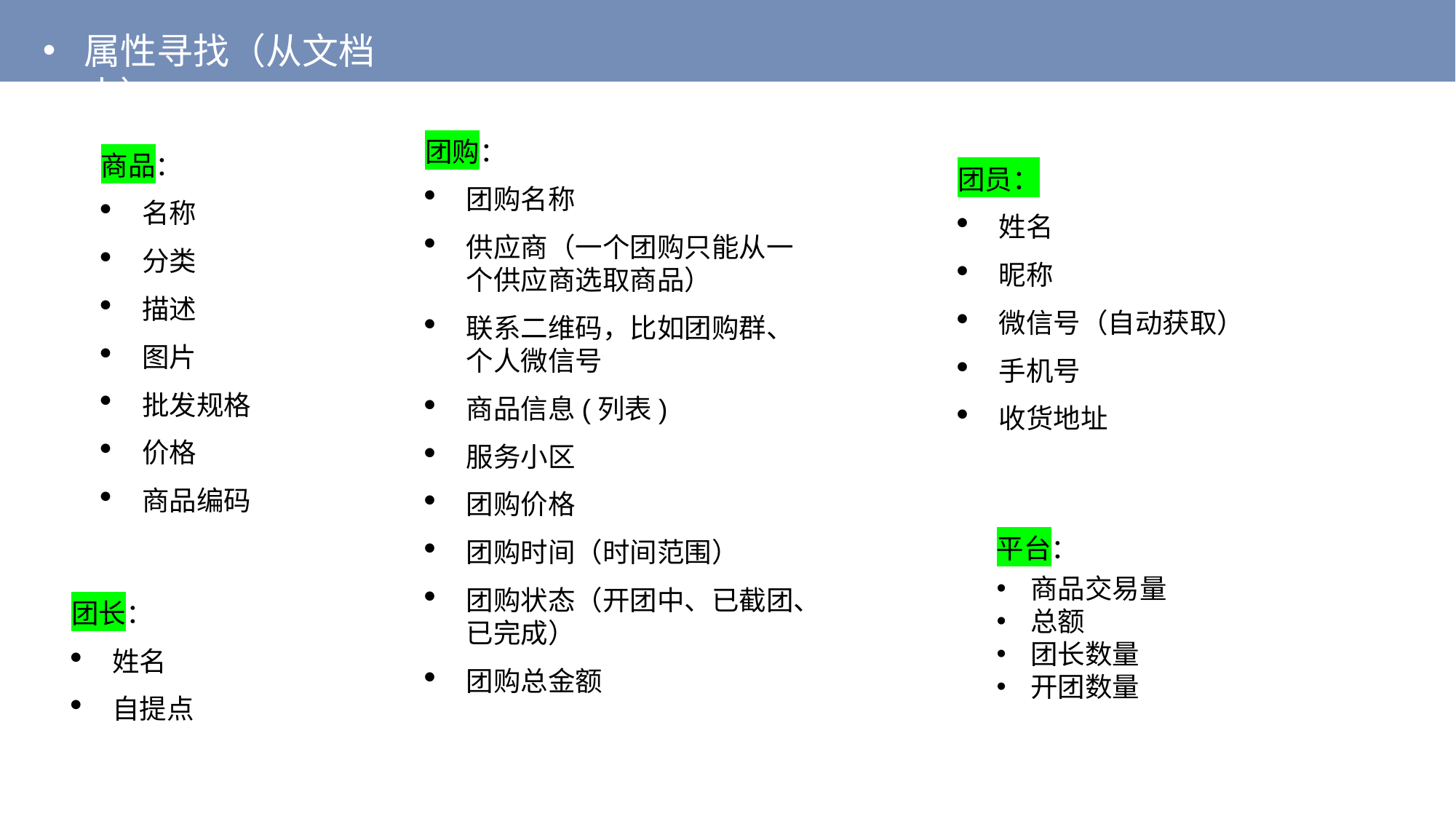

属性寻找（从文档中）
团购：
团购名称
供应商（一个团购只能从一个供应商选取商品）
联系二维码，比如团购群、个人微信号
商品信息(列表)
服务小区
团购价格
团购时间（时间范围）
团购状态（开团中、已截团、已完成）
团购总金额
商品：
名称
分类
描述
图片
批发规格
价格
商品编码
团员：
姓名
昵称
微信号（自动获取）
手机号
收货地址
平台：
商品交易量
总额
团长数量
开团数量
团长：
姓名
自提点